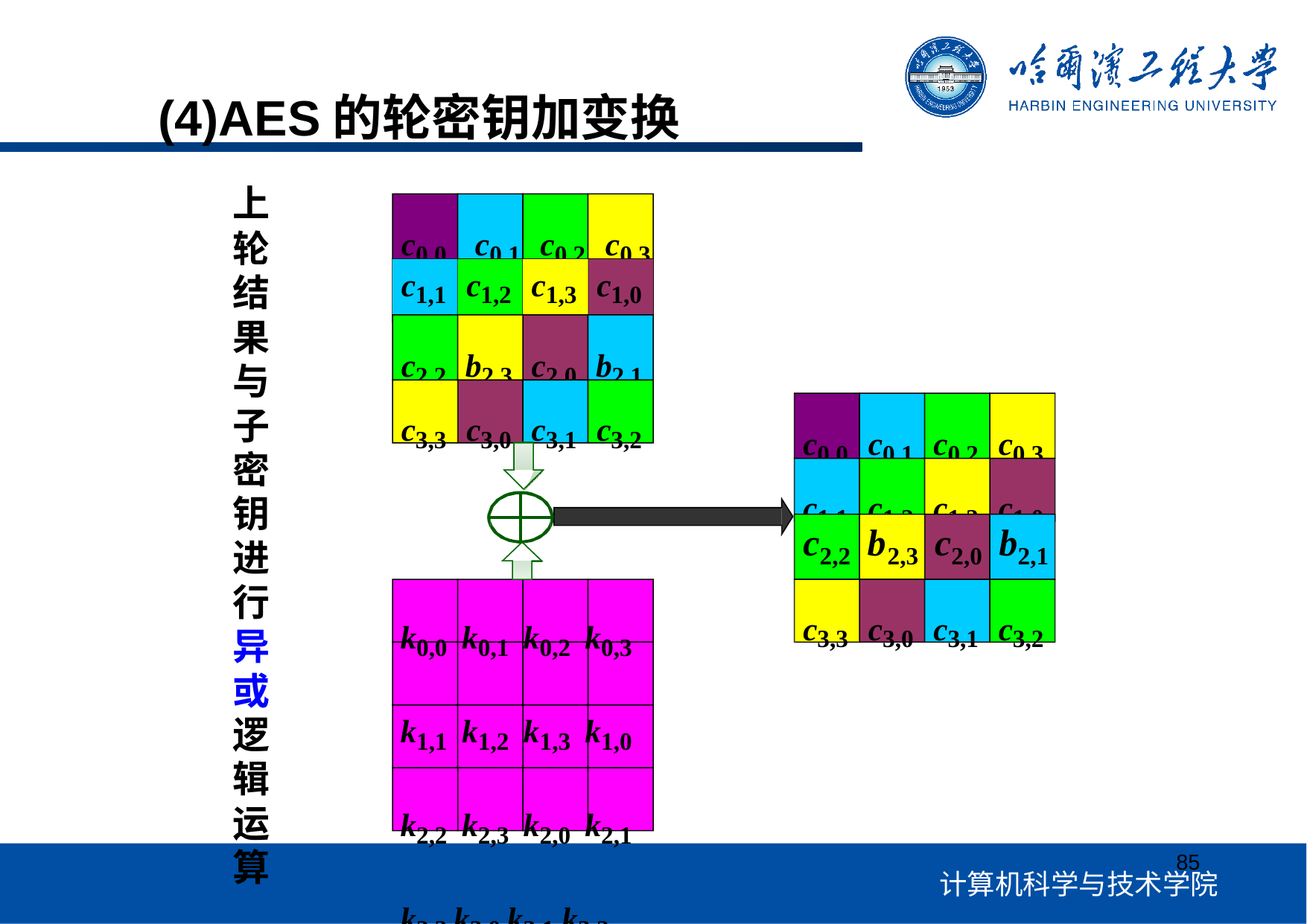

# (4)AES的轮密钥加变换
上
轮 结 果 与 子 密 钥 进 行 异 或 逻 辑 运 算

c0,0	c0,1	c0,2	c0,3

c1,1
c1,2
c1,3
c1,0

c2,2
b2,3
c2,0
b2,1

c3,3
c3,0
c3,1
c3,2

c0,0
c0,1
c0,2
c0,3

c1,1
c1,2
c1,3
c1,0

c
b	c	b

2,2	2,3	2,0	2,1

k0,0 k0,1 k0,2 k0,3  k1,1 k1,2 k1,3 k1,0  k2,2 k2,3 k2,0 k2,1  k3,3 k3,0 k3,1 k3,2

c3,3
c3,0
c3,1
c3,2

85